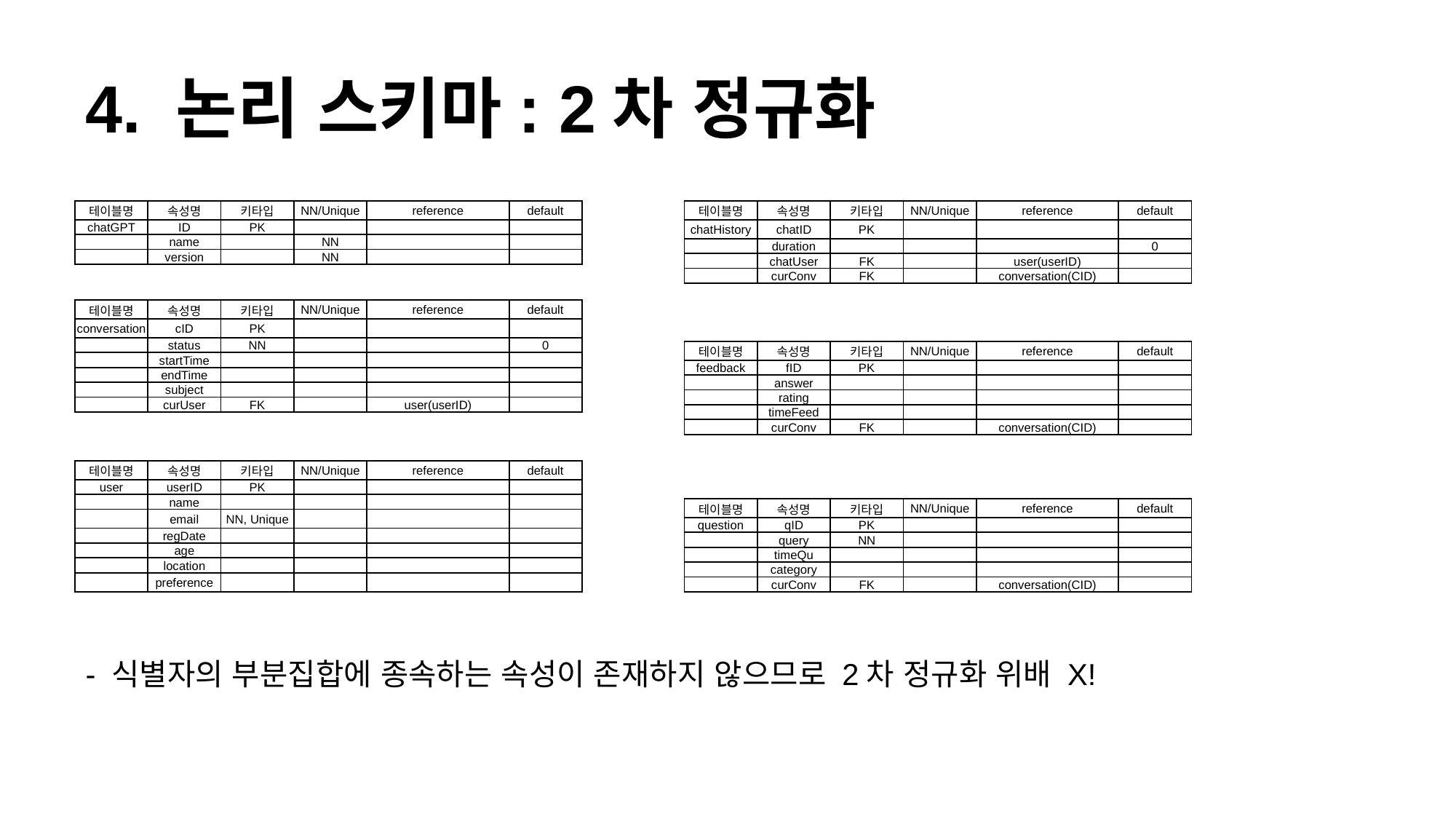

# 4. 논리 스키마: 2차 정규화
| 테이블명 | 속성명 | 키타입 | NN/Unique | reference | default |
| --- | --- | --- | --- | --- | --- |
| chatGPT | ID | PK |  |  |  |
|  | name |  | NN |  |  |
|  | version |  | NN |  |  |
| 테이블명 | 속성명 | 키타입 | NN/Unique | reference | default |
| --- | --- | --- | --- | --- | --- |
| chatHistory | chatID | PK |  |  |  |
|  | duration |  |  |  | 0 |
|  | chatUser | FK |  | user(userID) |  |
|  | curConv | FK |  | conversation(CID) |  |
| 테이블명 | 속성명 | 키타입 | NN/Unique | reference | default |
| --- | --- | --- | --- | --- | --- |
| conversation | cID | PK |  |  |  |
|  | status | NN |  |  | 0 |
|  | startTime |  |  |  |  |
|  | endTime |  |  |  |  |
|  | subject |  |  |  |  |
|  | curUser | FK |  | user(userID) |  |
| 테이블명 | 속성명 | 키타입 | NN/Unique | reference | default |
| --- | --- | --- | --- | --- | --- |
| feedback | fID | PK |  |  |  |
|  | answer |  |  |  |  |
|  | rating |  |  |  |  |
|  | timeFeed |  |  |  |  |
|  | curConv | FK |  | conversation(CID) |  |
| 테이블명 | 속성명 | 키타입 | NN/Unique | reference | default |
| --- | --- | --- | --- | --- | --- |
| user | userID | PK |  |  |  |
|  | name |  |  |  |  |
|  | email | NN, Unique |  |  |  |
|  | regDate |  |  |  |  |
|  | age |  |  |  |  |
|  | location |  |  |  |  |
|  | preference |  |  |  |  |
| 테이블명 | 속성명 | 키타입 | NN/Unique | reference | default |
| --- | --- | --- | --- | --- | --- |
| question | qID | PK |  |  |  |
|  | query | NN |  |  |  |
|  | timeQu |  |  |  |  |
|  | category |  |  |  |  |
|  | curConv | FK |  | conversation(CID) |  |
- 식별자의 부분집합에 종속하는 속성이 존재하지 않으므로 2차 정규화 위배 X!